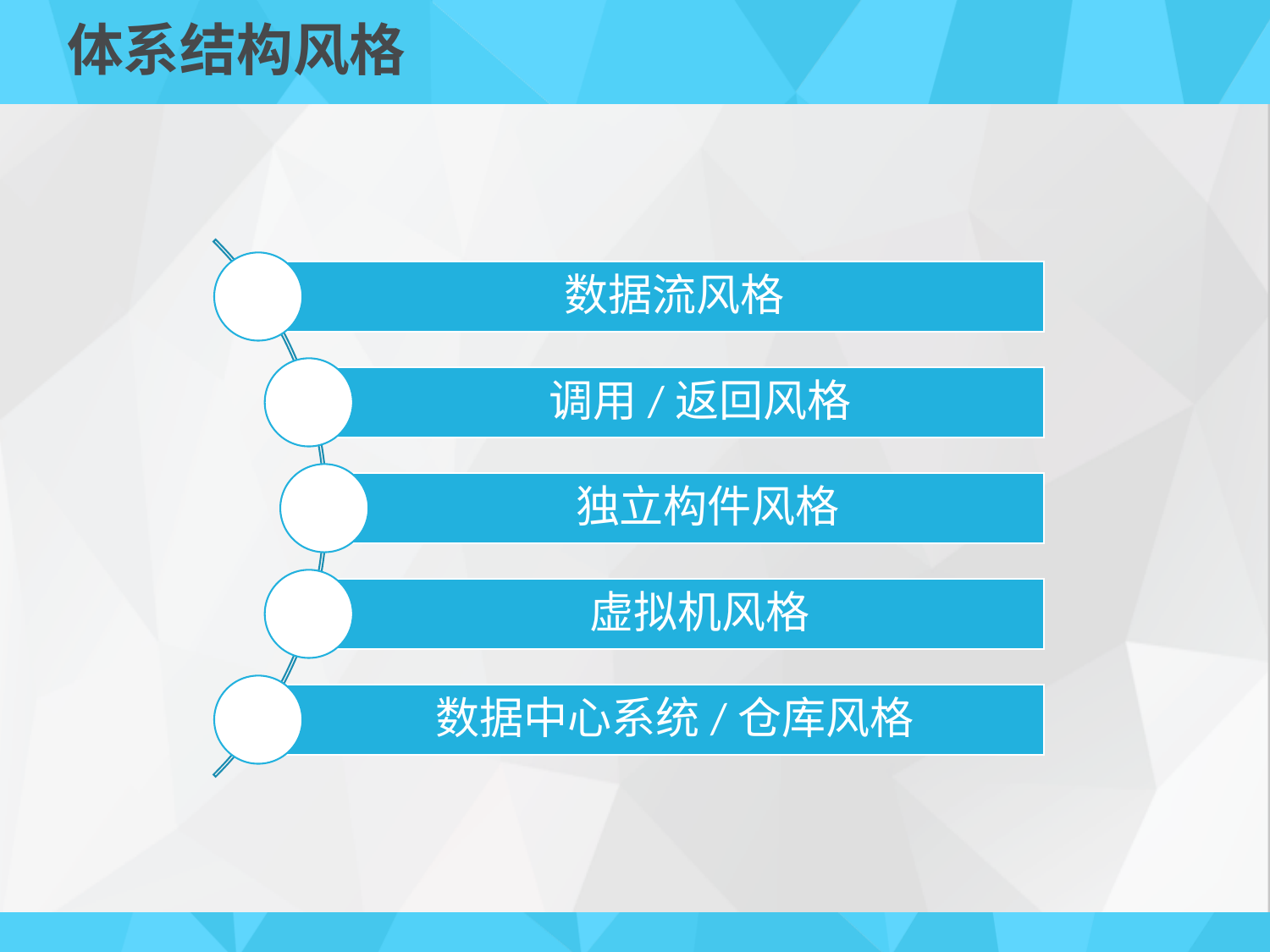

# 体系结构风格
数据流风格
调用/返回风格
独立构件风格
虚拟机风格
数据中心系统/仓库风格